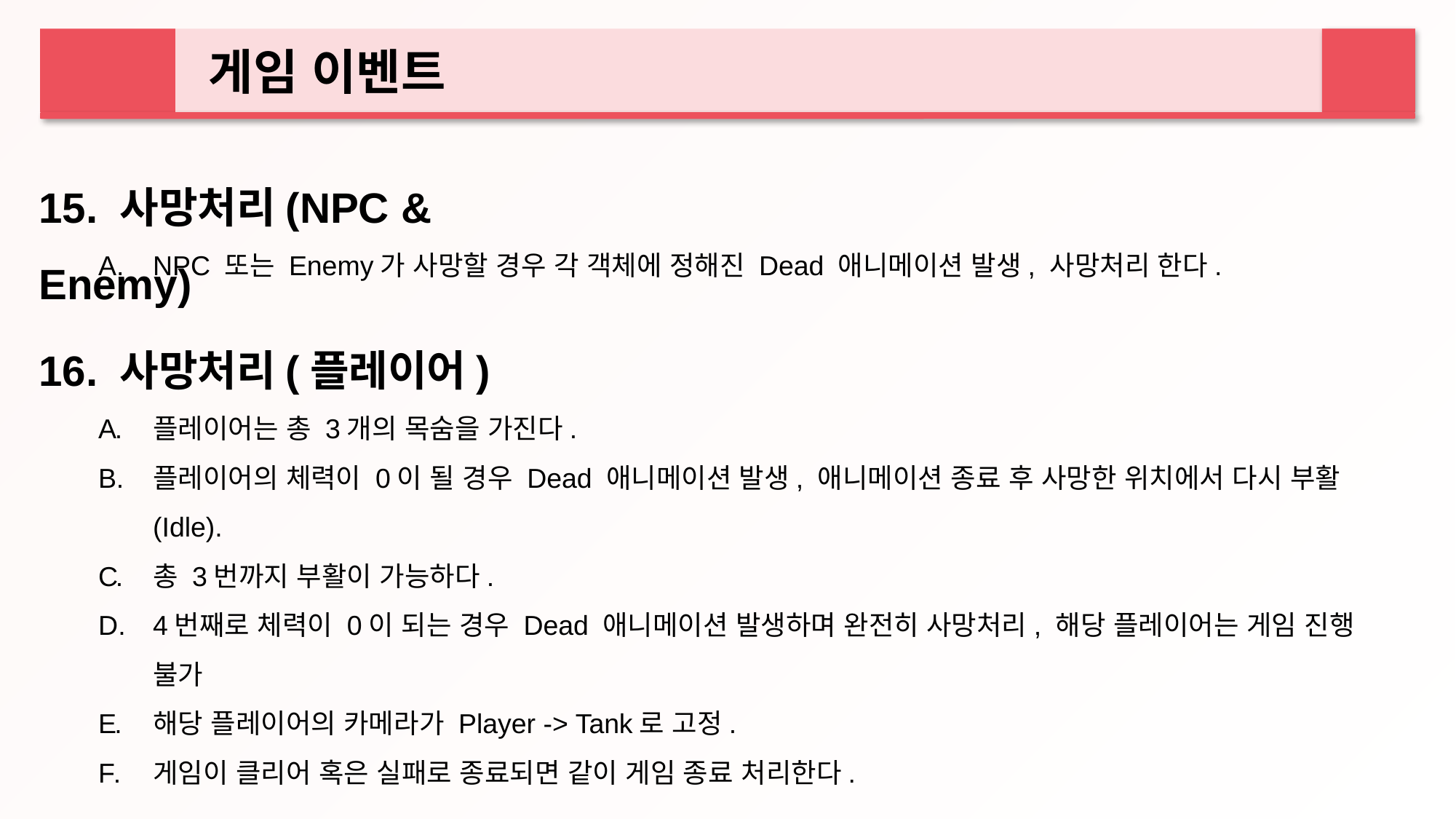

게임 이벤트

15. 사망처리(NPC & Enemy)
NPC 또는 Enemy가 사망할 경우 각 객체에 정해진 Dead 애니메이션 발생, 사망처리 한다.
16. 사망처리(플레이어)
플레이어는 총 3개의 목숨을 가진다.
플레이어의 체력이 0이 될 경우 Dead 애니메이션 발생, 애니메이션 종료 후 사망한 위치에서 다시 부활(Idle).
총 3번까지 부활이 가능하다.
4번째로 체력이 0이 되는 경우 Dead 애니메이션 발생하며 완전히 사망처리, 해당 플레이어는 게임 진행 불가
해당 플레이어의 카메라가 Player -> Tank로 고정.
게임이 클리어 혹은 실패로 종료되면 같이 게임 종료 처리한다.
----------------------------------------------------
미구현 이벤트로 상의를 통해 추후 해당 이벤트를 수정하거나 제외시킨다.